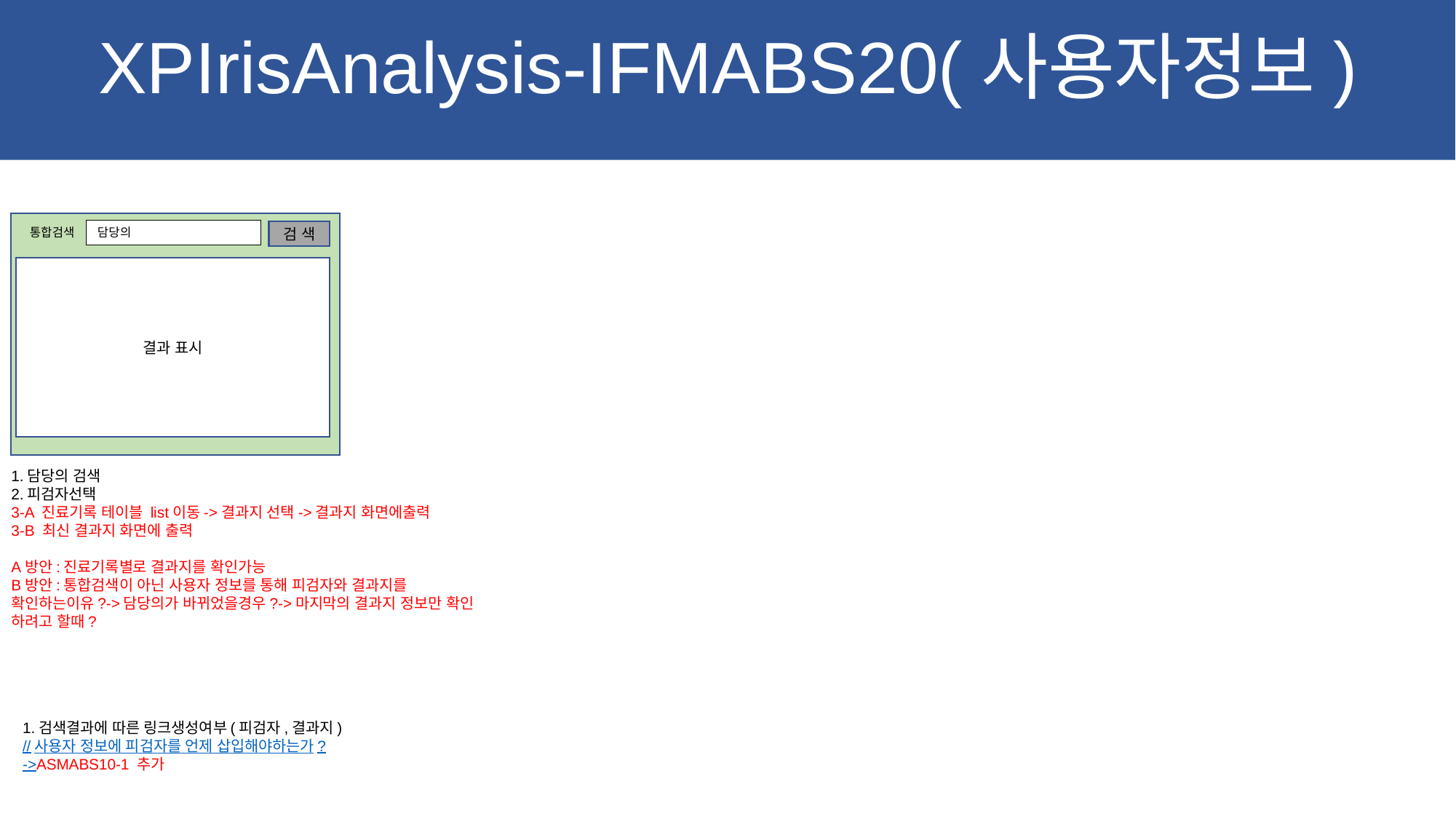

XPIrisAnalysis-IFMABS20(사용자정보)

통합검색
담당의
검 색
결과 표시

1.담당의 검색
2.피검자선택
3-A 진료기록 테이블 list이동->결과지 선택->결과지 화면에출력
3-B 최신 결과지 화면에 출력

A방안:진료기록별로 결과지를 확인가능
B방안:통합검색이 아닌 사용자 정보를 통해 피검자와 결과지를 확인하는이유?->담당의가 바뀌었을경우?->마지막의 결과지 정보만 확인 하려고 할때?
1.검색결과에 따른 링크생성여부(피검자,결과지)
//사용자 정보에 피검자를 언제 삽입해야하는가?
->ASMABS10-1 추가